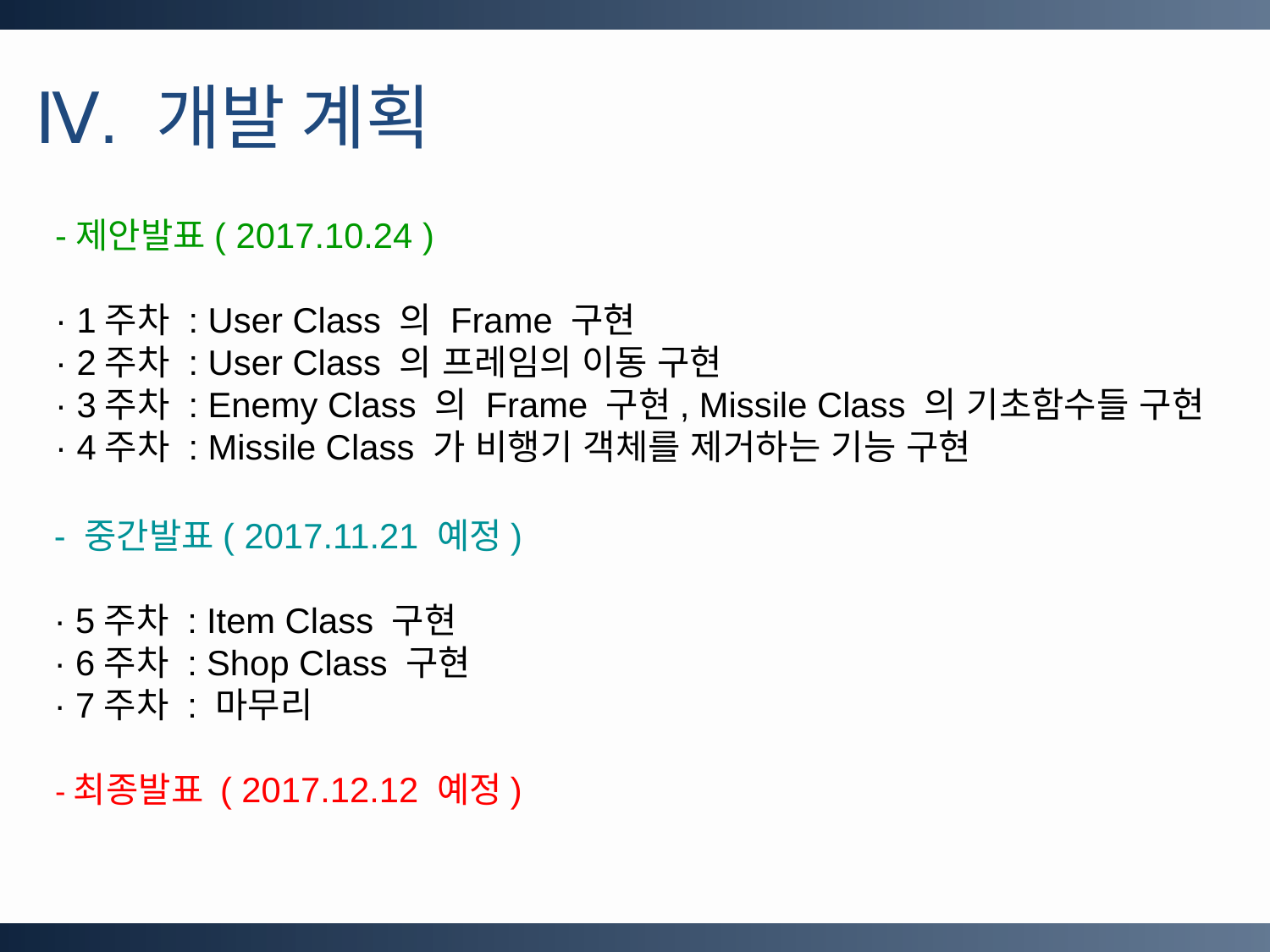

Ⅳ. 개발 계획
-제안발표( 2017.10.24 )

· 1주차 : User Class 의 Frame 구현
· 2주차 : User Class 의 프레임의 이동 구현
· 3주차 : Enemy Class 의 Frame 구현, Missile Class 의 기초함수들 구현
· 4주차 : Missile Class 가 비행기 객체를 제거하는 기능 구현

- 중간발표( 2017.11.21 예정)

· 5주차 : Item Class 구현
· 6주차 : Shop Class 구현
· 7주차 : 마무리

-최종발표 ( 2017.12.12 예정)